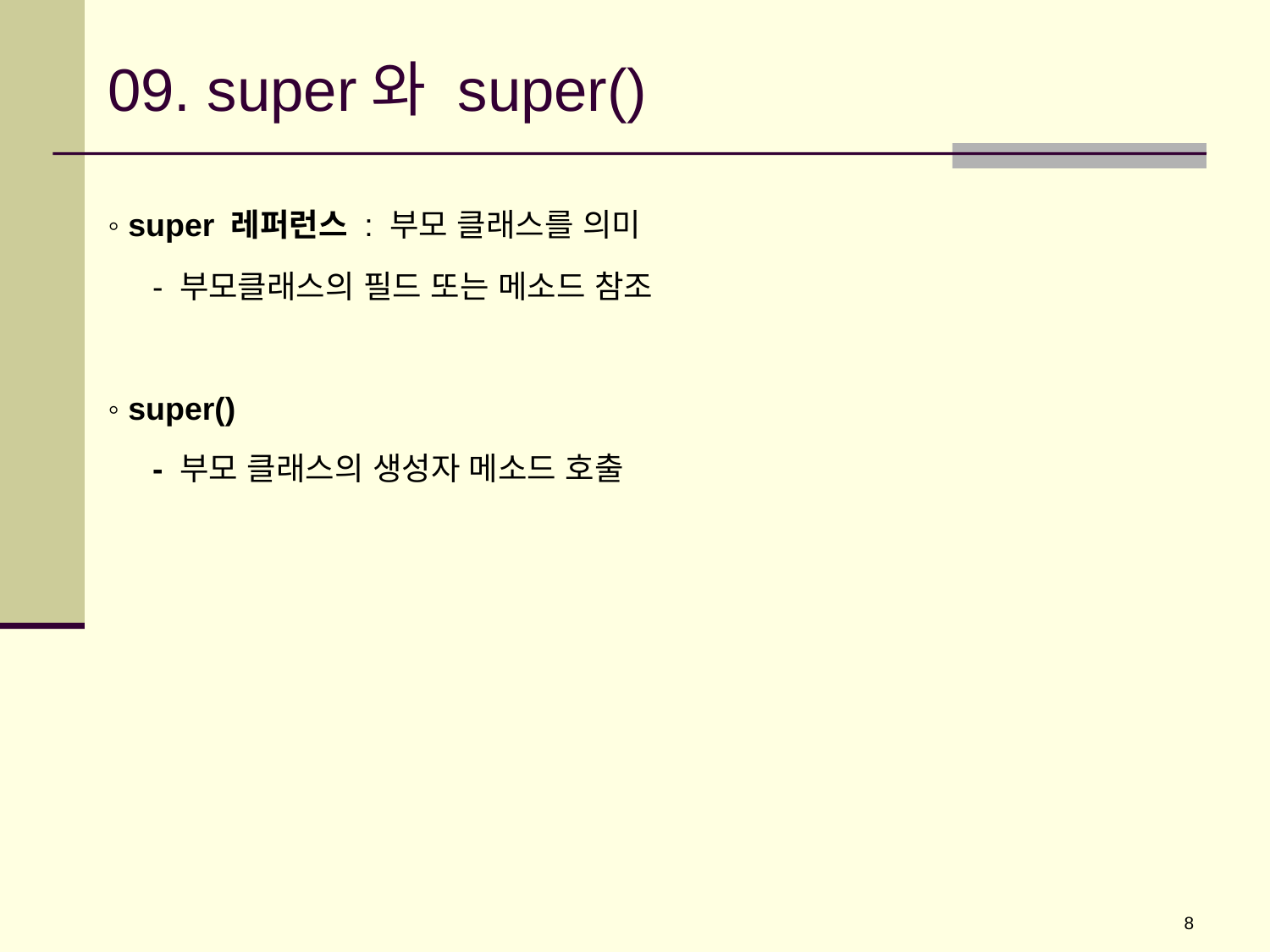

# 09. super와 super()
◦ super 레퍼런스 : 부모 클래스를 의미
     - 부모클래스의 필드 또는 메소드 참조

◦ super()
     - 부모 클래스의 생성자 메소드 호출

8